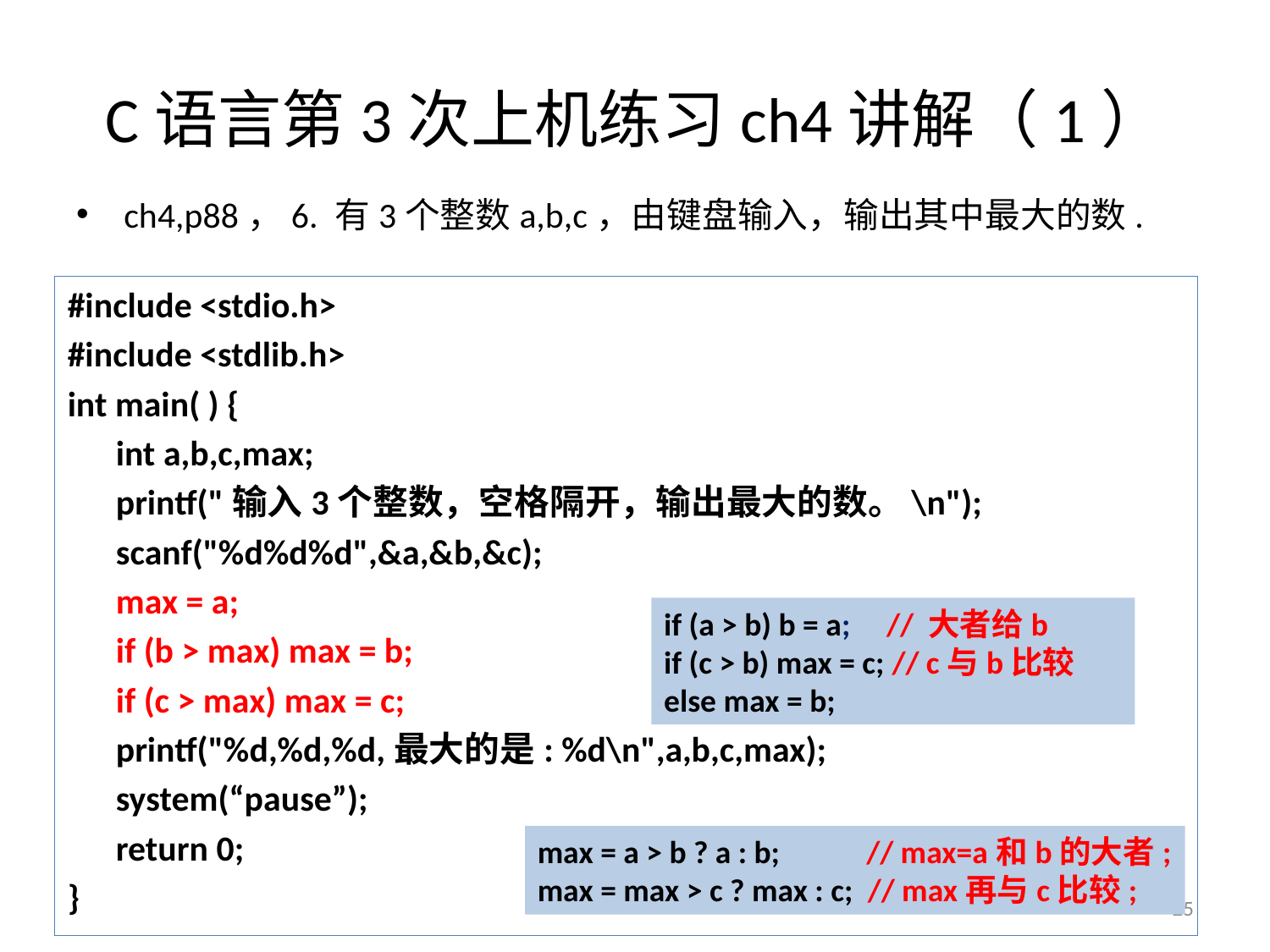

# C语言第3次上机练习ch4讲解（1）
ch4,p88，6. 有3个整数a,b,c，由键盘输入，输出其中最大的数.

#include <stdio.h>
#include <stdlib.h>
int main( ) {
      int a,b,c,max;
      printf("输入3个整数，空格隔开，输出最大的数。\n");
      scanf("%d%d%d",&a,&b,&c);
      max = a;
      if (b > max) max = b;
      if (c > max) max = c;
      printf("%d,%d,%d,最大的是: %d\n",a,b,c,max);
      system(“pause”);
      return 0;
}
if (a > b) b = a;     // 大者给b
if (c > b) max = c; // c与b比较
else max = b;
max = a > b ? a : b;            // max=a和b的大者;
max = max > c ? max : c;  // max再与c比较;
25